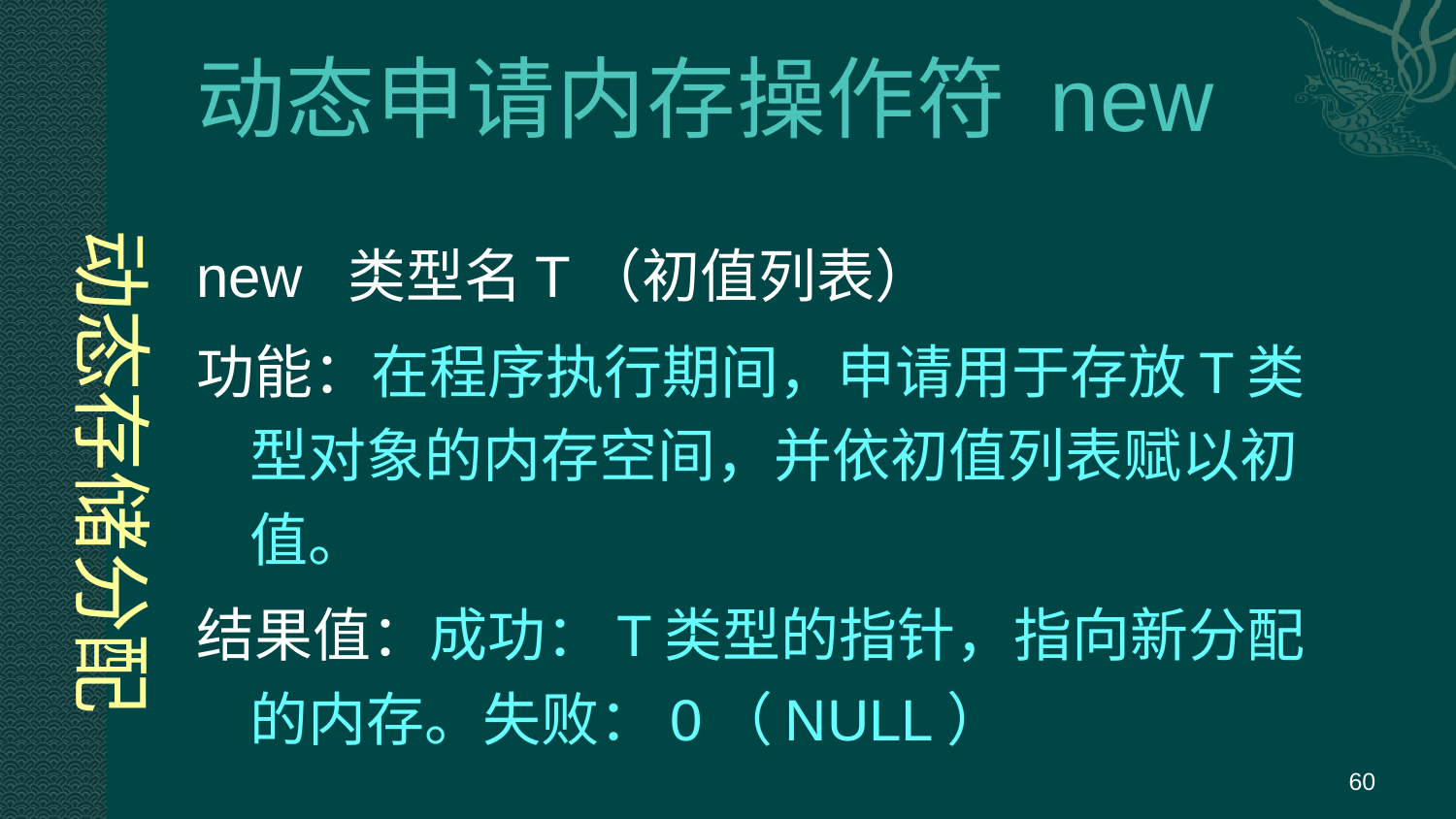

# 动态申请内存操作符 new
    动态存储分配
new  类型名T（初值列表）
功能：在程序执行期间，申请用于存放T类型对象的内存空间，并依初值列表赋以初值。
结果值：成功：T类型的指针，指向新分配的内存。失败：0（NULL）
60